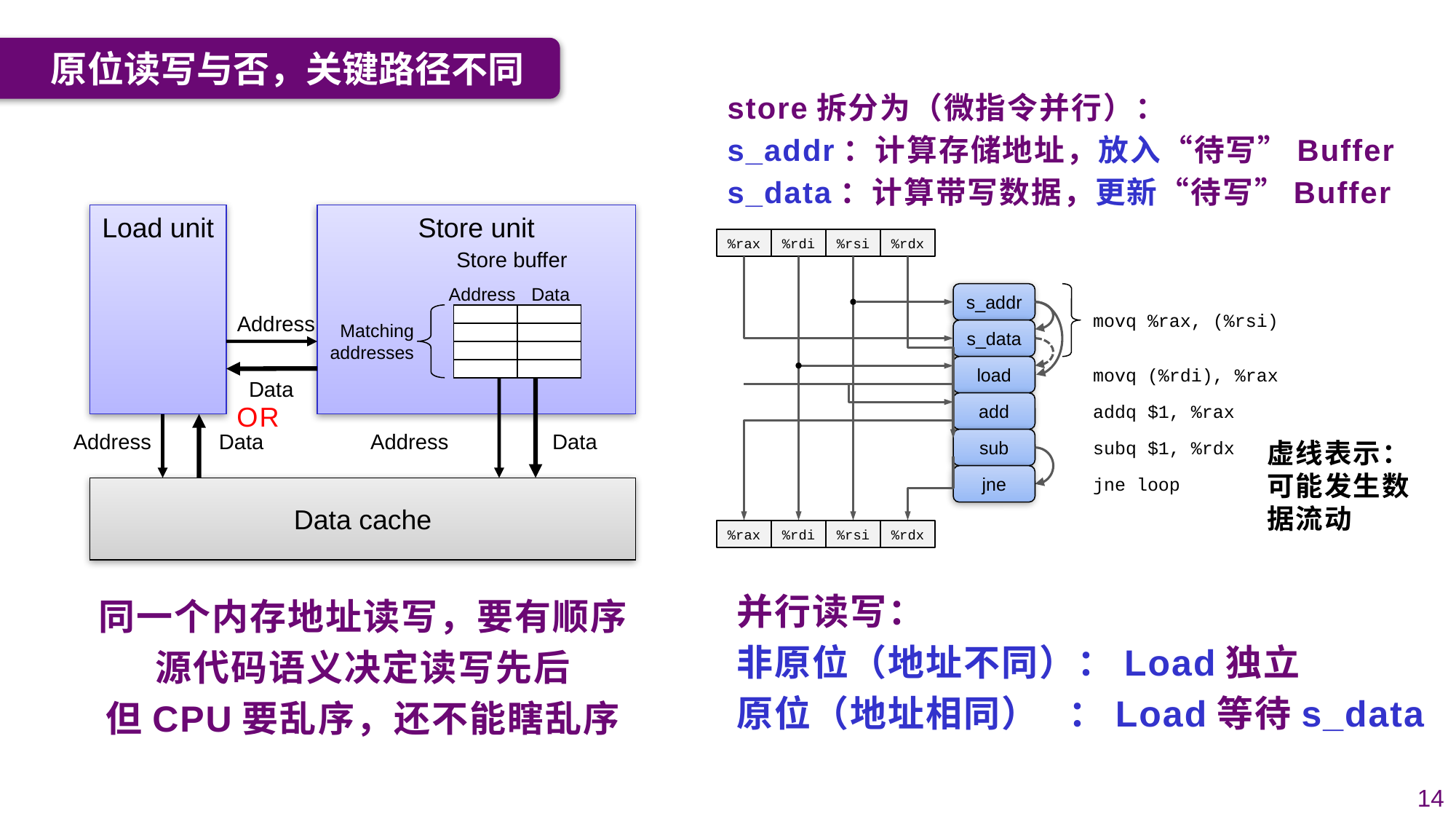

原位读写与否，关键路径不同
store拆分为（微指令并行）：
s_addr：计算存储地址，放入“待写”Buffer
s_data：计算带写数据，更新“待写”Buffer
Load unit
Store unit
Store buffer
Address
Data
Address

Matching
addresses

Data
Address
Data
Address
Data

Data cache
%rax
%rdi
%rsi
%rdx
s_addr

movq %rax, (%rsi)
s_data

load
movq (%rdi), %rax
add
addq $1, %rax
sub
subq $1, %rdx

jne
jne loop
%rax
%rdi
%rsi
%rdx
OR
虚线表示：可能发生数据流动
并行读写：
非原位（地址不同）：Load独立
原位（地址相同）   ：Load等待s_data
同一个内存地址读写，要有顺序
源代码语义决定读写先后
但CPU要乱序，还不能瞎乱序
14